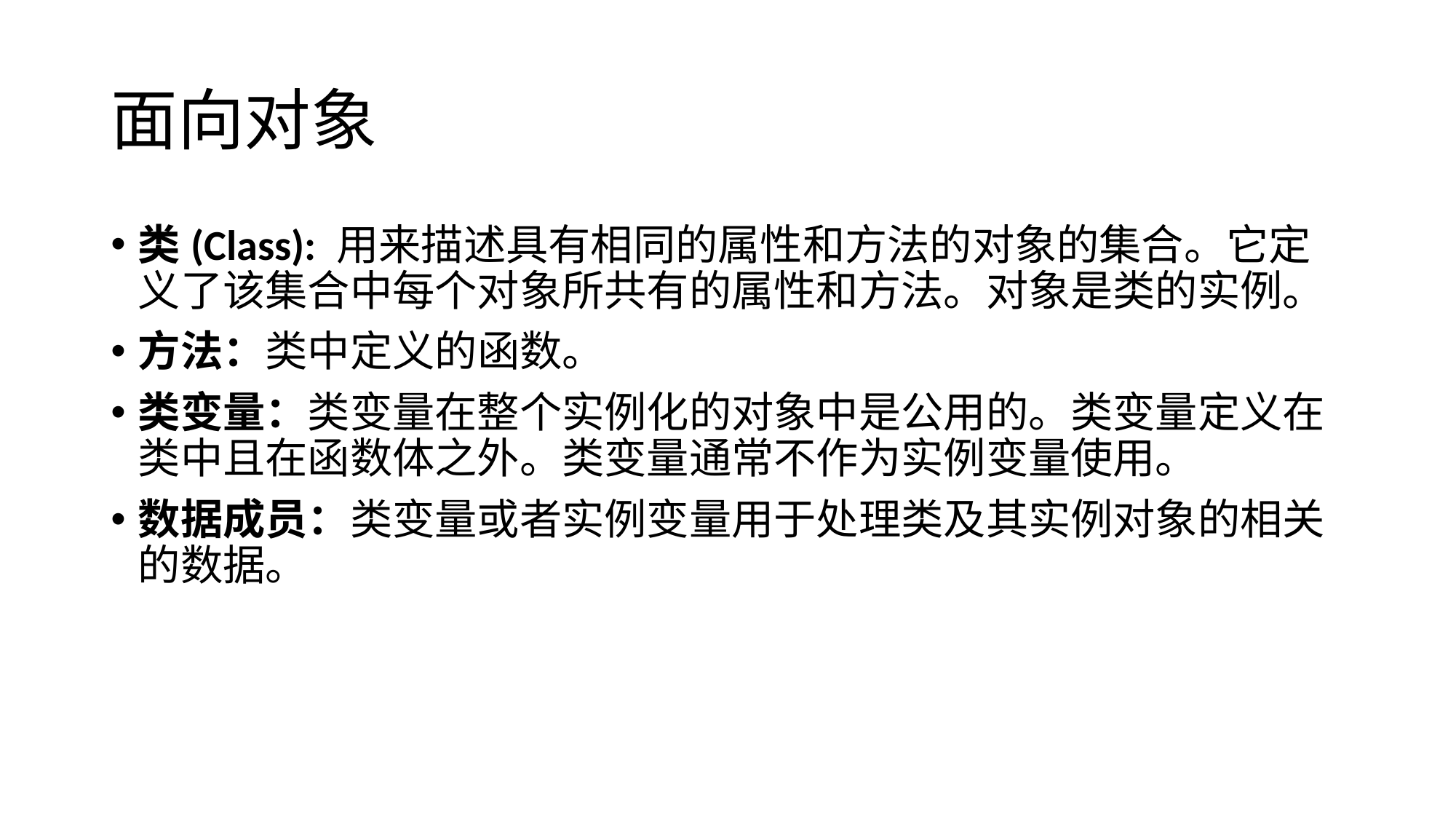

# 面向对象
类(Class): 用来描述具有相同的属性和方法的对象的集合。它定义了该集合中每个对象所共有的属性和方法。对象是类的实例。
方法：类中定义的函数。
类变量：类变量在整个实例化的对象中是公用的。类变量定义在类中且在函数体之外。类变量通常不作为实例变量使用。
数据成员：类变量或者实例变量用于处理类及其实例对象的相关的数据。